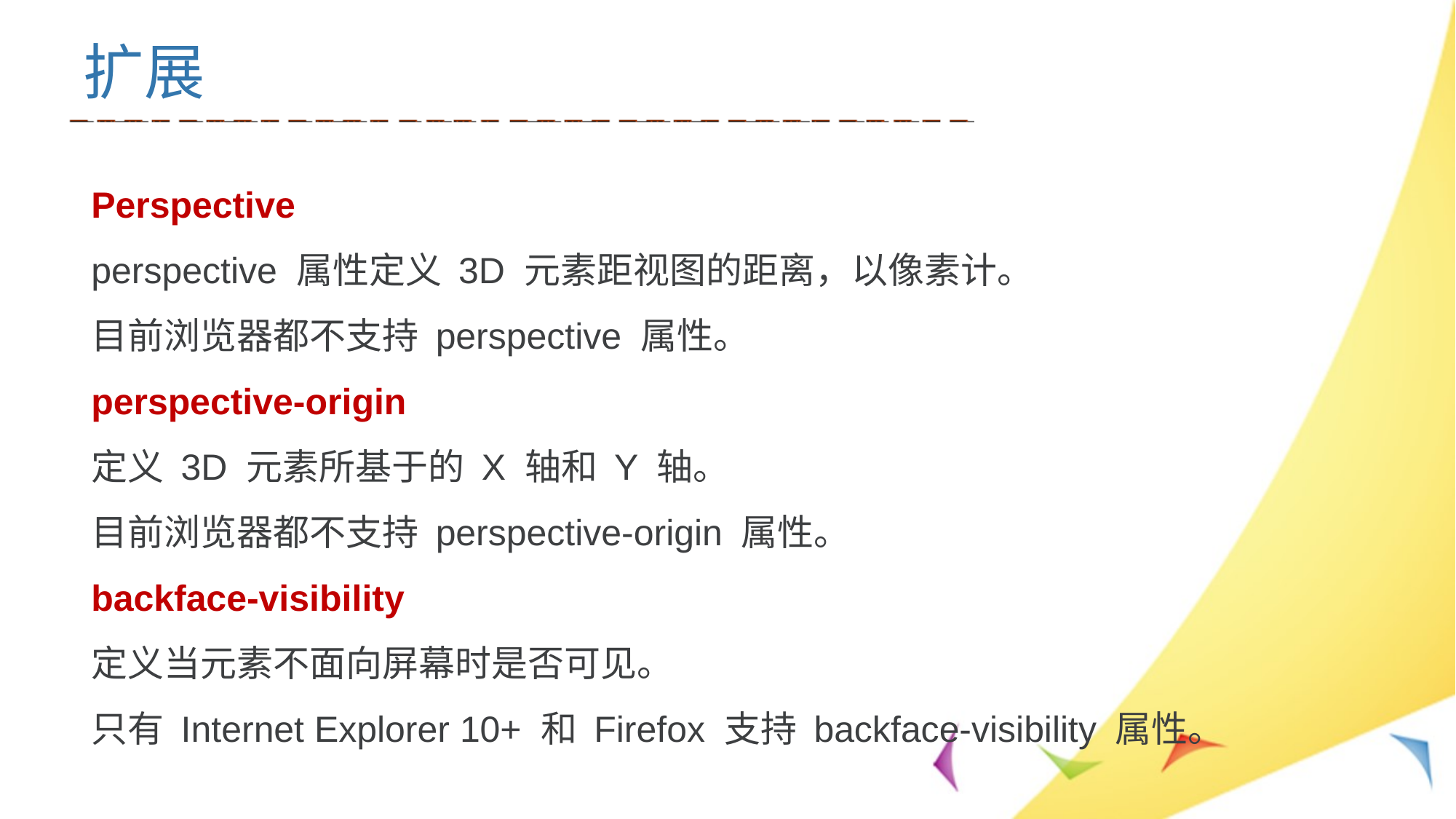

# 扩展
Perspective
perspective 属性定义 3D 元素距视图的距离，以像素计。
目前浏览器都不支持 perspective 属性。
perspective-origin
定义 3D 元素所基于的 X 轴和 Y 轴。
目前浏览器都不支持 perspective-origin 属性。
backface-visibility
定义当元素不面向屏幕时是否可见。
只有 Internet Explorer 10+ 和 Firefox 支持 backface-visibility 属性。